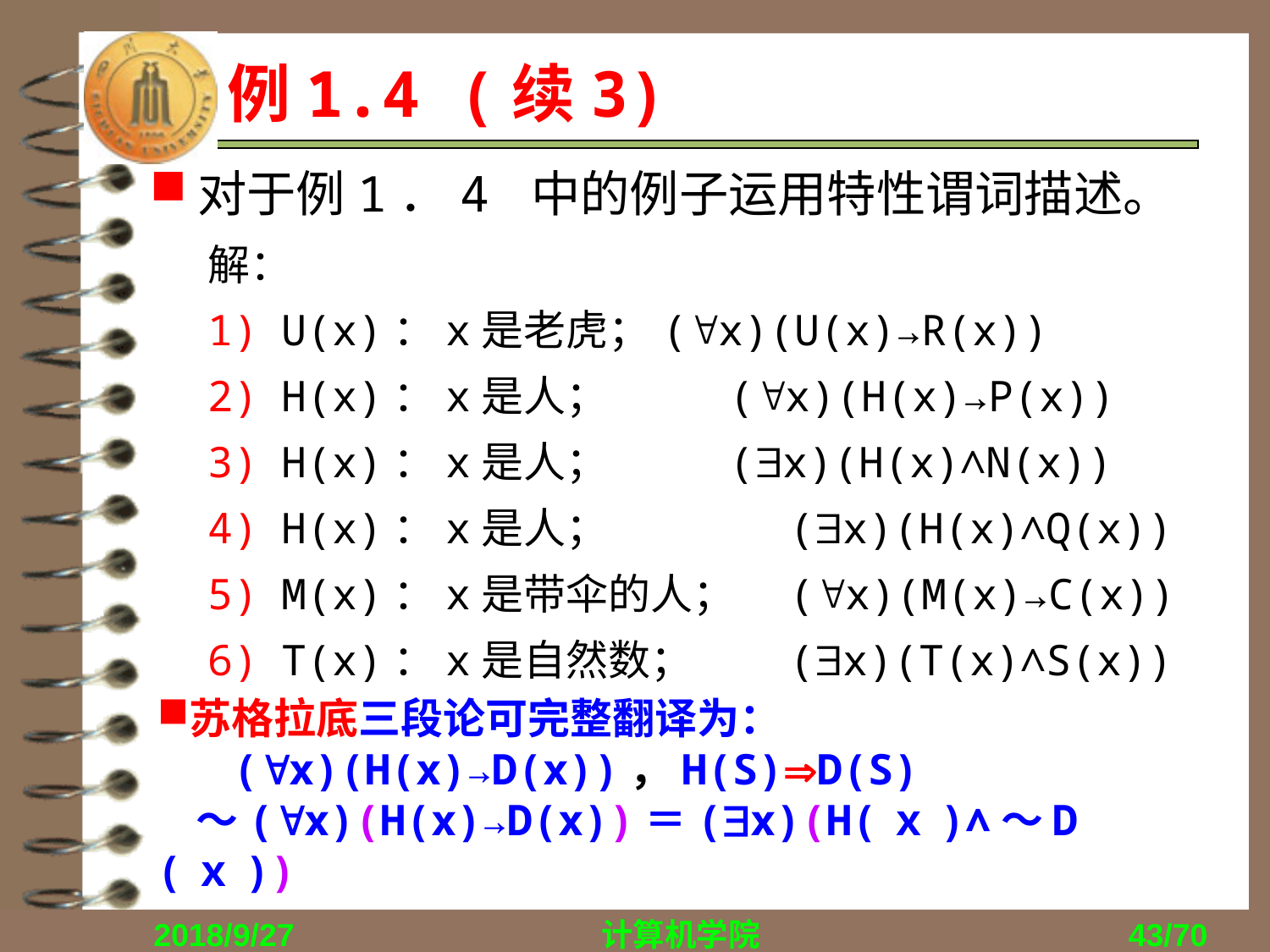

# 例1.4 (续3)
对于例1．4 中的例子运用特性谓词描述。
解：
U(x)：x是老虎；	(∀x)(U(x)→R(x))
H(x)：x是人；	      (∀x)(H(x)→P(x))
H(x)：x是人；	      (∃x)(H(x)∧N(x))
H(x)：x是人；		(∃x)(H(x)∧Q(x))
M(x)：x是带伞的人；	(∀x)(M(x)→C(x))
T(x)：x是自然数；	(∃x)(T(x)∧S(x))
苏格拉底三段论可完整翻译为：
   (∀x)(H(x)→D(x))，H(S)⇒D(S)
   ～(∀x)(H(x)→D(x))＝(∃x)(H(ｘ)∧～D(ｘ))
2018/9/27
计算机学院
43/70